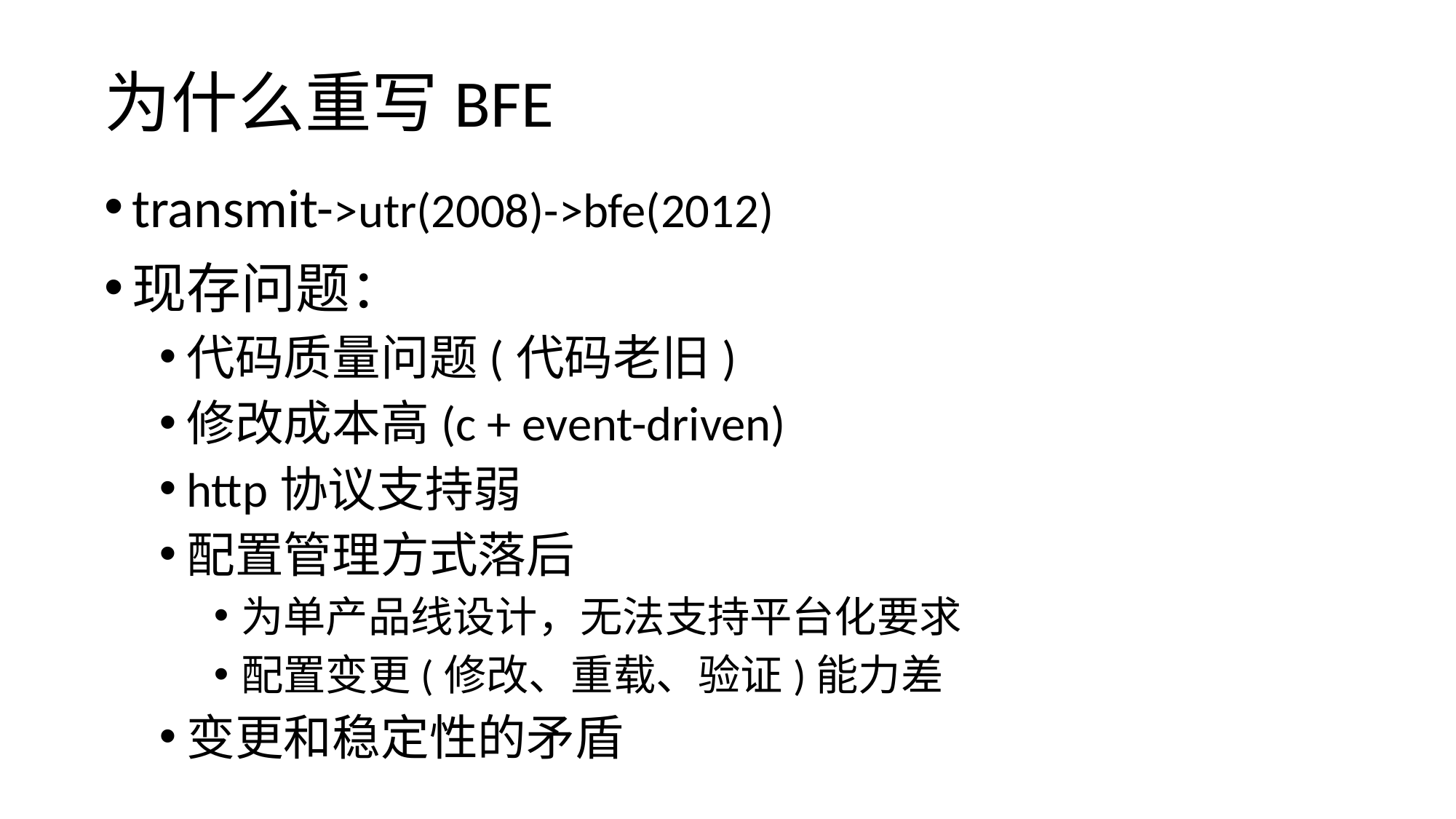

# 为什么重写BFE
transmit->utr(2008)->bfe(2012)
现存问题：
代码质量问题(代码老旧)
修改成本高(c + event-driven)
http协议支持弱
配置管理方式落后
为单产品线设计，无法支持平台化要求
配置变更(修改、重载、验证)能力差
变更和稳定性的矛盾